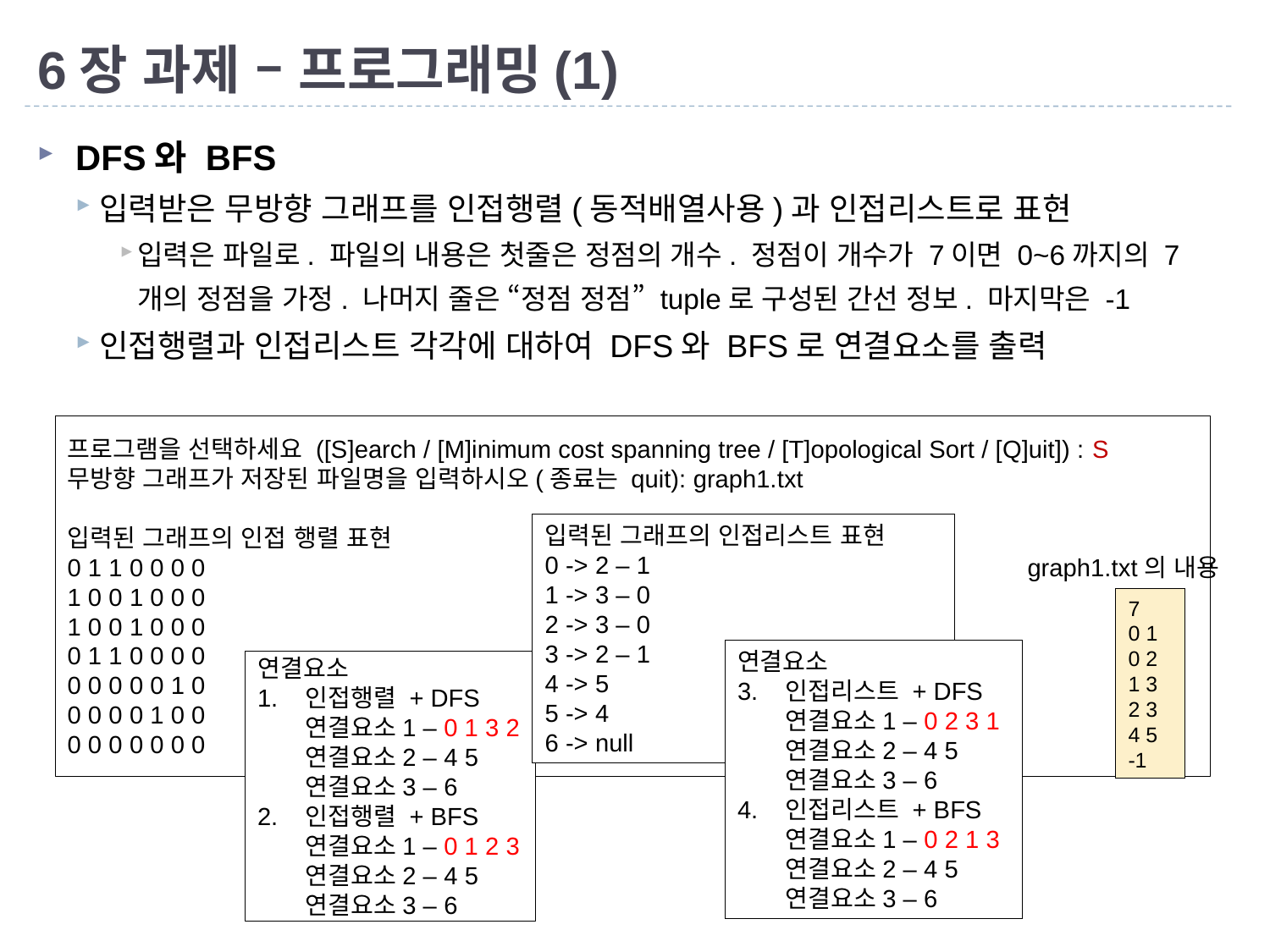

# 6장 과제 – 프로그래밍(1)
DFS와 BFS
입력받은 무방향 그래프를 인접행렬(동적배열사용)과 인접리스트로 표현
입력은 파일로. 파일의 내용은 첫줄은 정점의 개수. 정점이 개수가 7이면 0~6까지의 7개의 정점을 가정. 나머지 줄은 “정점 정점” tuple로 구성된 간선 정보. 마지막은 -1
인접행렬과 인접리스트 각각에 대하여 DFS와 BFS로 연결요소를 출력

프로그램을 선택하세요 ([S]earch / [M]inimum cost spanning tree / [T]opological Sort / [Q]uit]) : S
무방향 그래프가 저장된 파일명을 입력하시오(종료는 quit): graph1.txt

입력된 그래프의 인접 행렬 표현
0 1 1 0 0 0 0
1 0 0 1 0 0 0
1 0 0 1 0 0 0
0 1 1 0 0 0 0
0 0 0 0 0 1 0
0 0 0 0 1 0 0
0 0 0 0 0 0 0
입력된 그래프의 인접리스트 표현
0 -> 2 – 1
1 -> 3 – 0
2 -> 3 – 0
3 -> 2 – 1
4 -> 5
5 -> 4
6 -> null
graph1.txt의 내용
7
0 1
0 2
1 3
2 3
4 5
-1
연결요소
인접리스트 + DFS
연결요소1 – 0 2 3 1
연결요소2 – 4 5
연결요소3 – 6
인접리스트 + BFS
연결요소1 – 0 2 1 3
연결요소2 – 4 5
연결요소3 – 6
연결요소
인접행렬 + DFS
연결요소1 – 0 1 3 2
연결요소2 – 4 5
연결요소3 – 6
인접행렬 + BFS
연결요소1 – 0 1 2 3
연결요소2 – 4 5
연결요소3 – 6